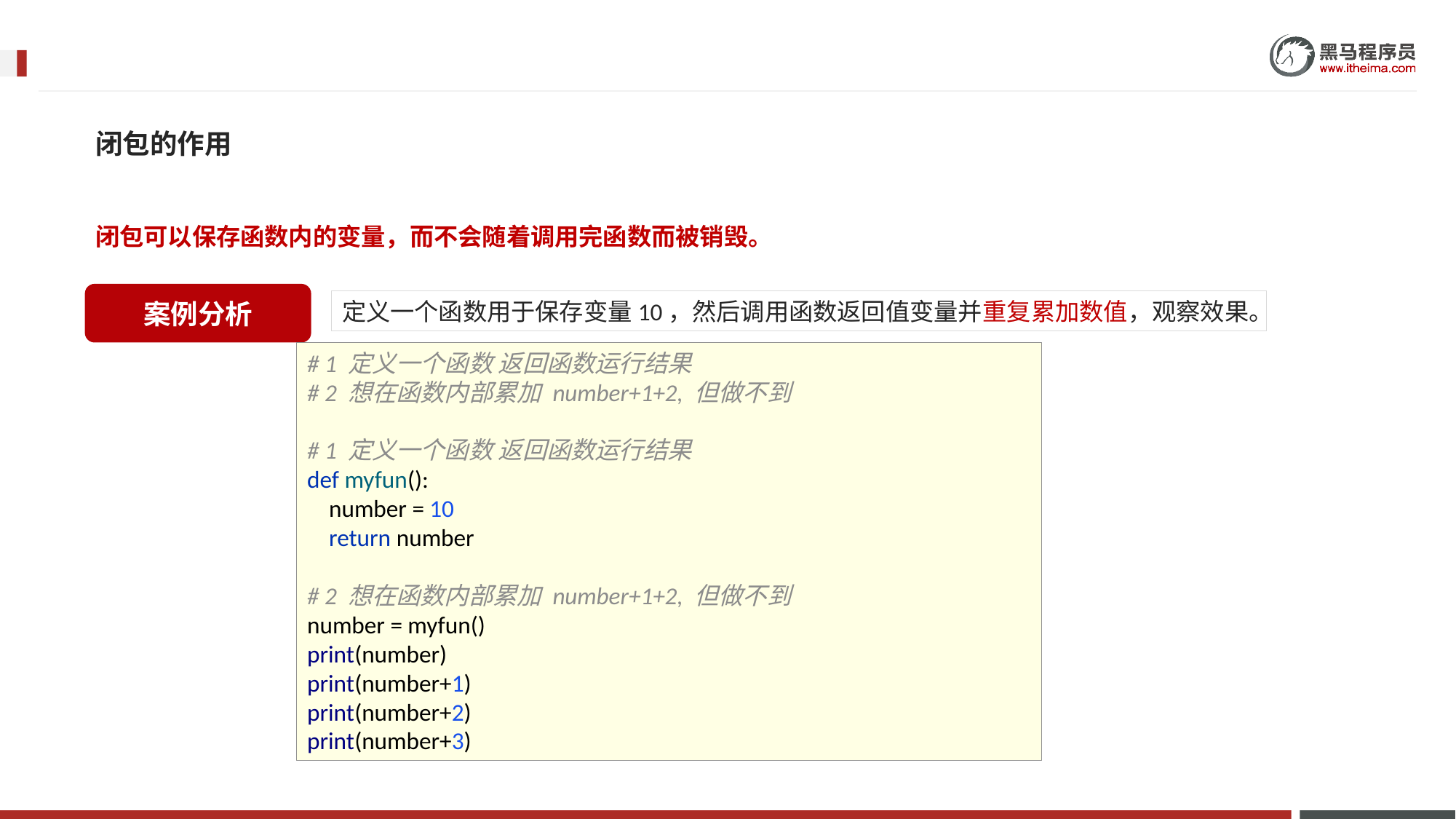

闭包的作用
闭包可以保存函数内的变量，而不会随着调用完函数而被销毁。
案例分析
定义一个函数用于保存变量10，然后调用函数返回值变量并重复累加数值，观察效果。
# 1 定义一个函数 返回函数运行结果 # 2 想在函数内部累加 number+1+2, 但做不到 # 1 定义一个函数 返回函数运行结果 def myfun(): number = 10 return number # 2 想在函数内部累加 number+1+2, 但做不到 number = myfun() print(number) print(number+1) print(number+2) print(number+3)